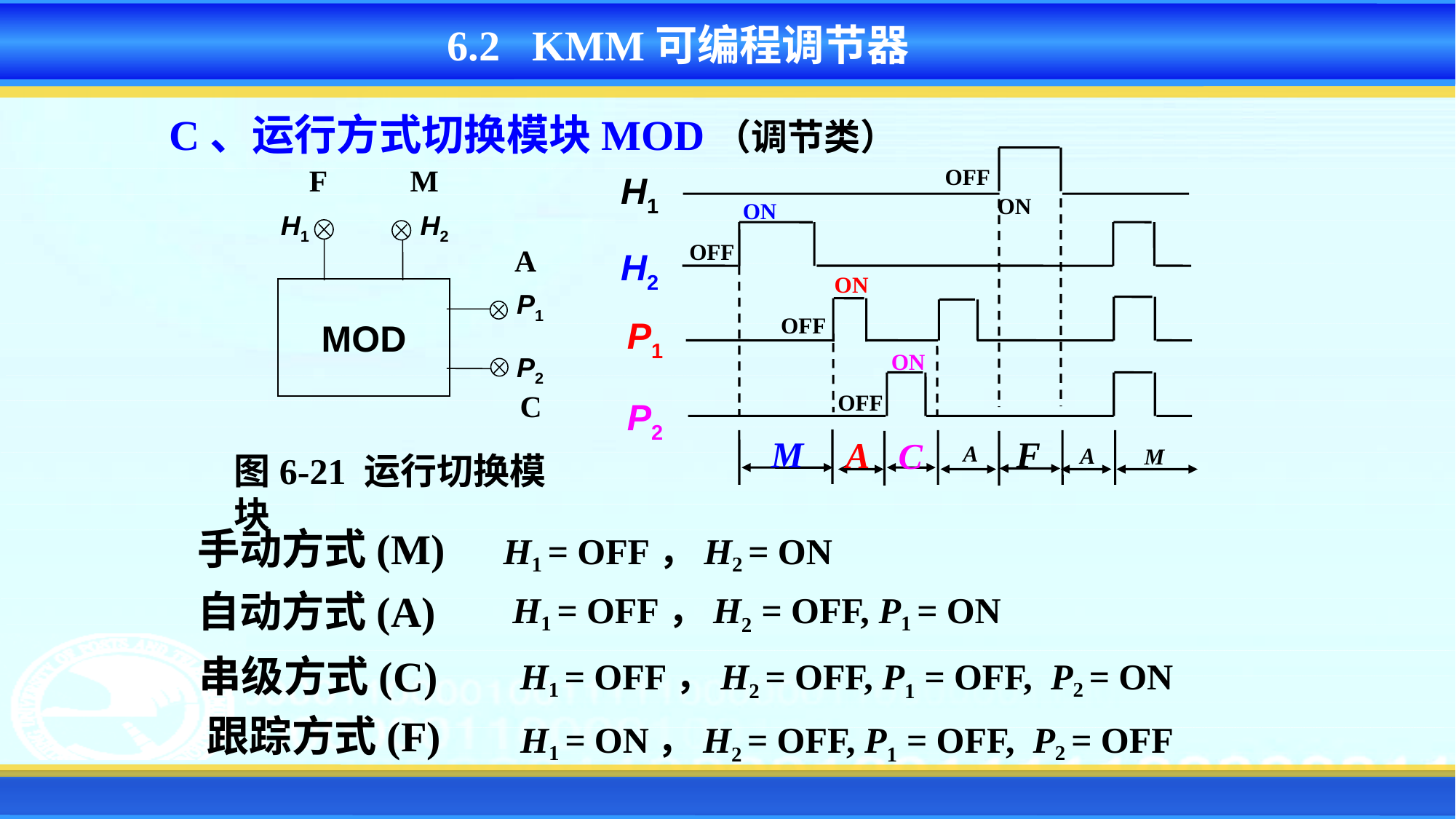

6.2   KMM可编程调节器
C、运行方式切换模块MOD（调节类）

OFF
H1

ON

OFF
H2

ON

OFF
P1

ON

OFF
P2

M
A
F
A
C
A
M

M
H1
H2

A

MOD
P1

P2

C
F
ON
图6-21 运行切换模块
手动方式(M)
H1 = OFF，H2 = ON
自动方式(A)
H1 = OFF，H2 = OFF, P1 = ON
串级方式(C)
H1 = OFF，H2 = OFF, P1 = OFF,  P2 = ON
跟踪方式(F)
H1 = ON，H2 = OFF, P1 = OFF,  P2 = OFF